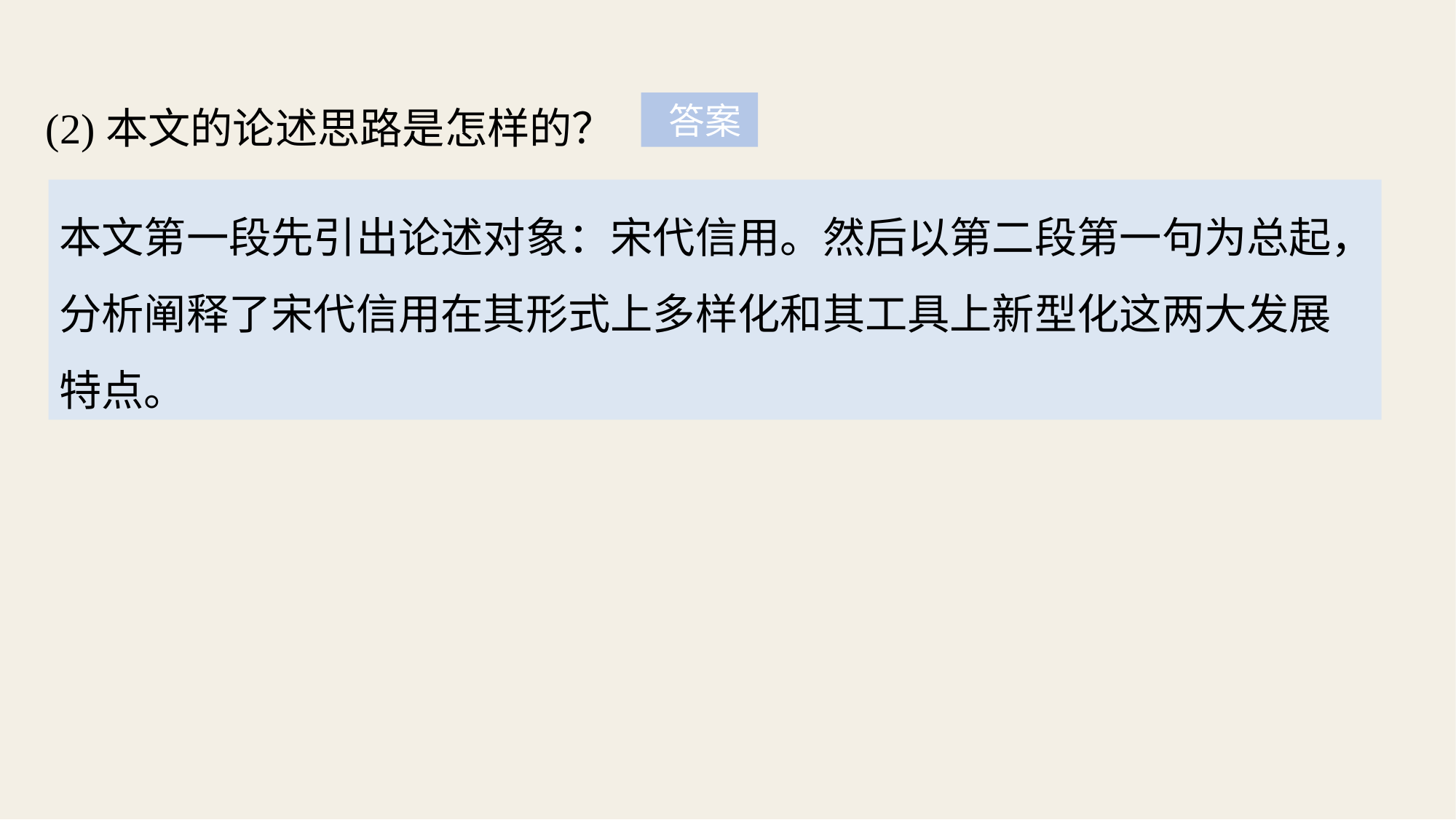

(2)本文的论述思路是怎样的？
 答案
本文第一段先引出论述对象：宋代信用。然后以第二段第一句为总起，分析阐释了宋代信用在其形式上多样化和其工具上新型化这两大发展特点。